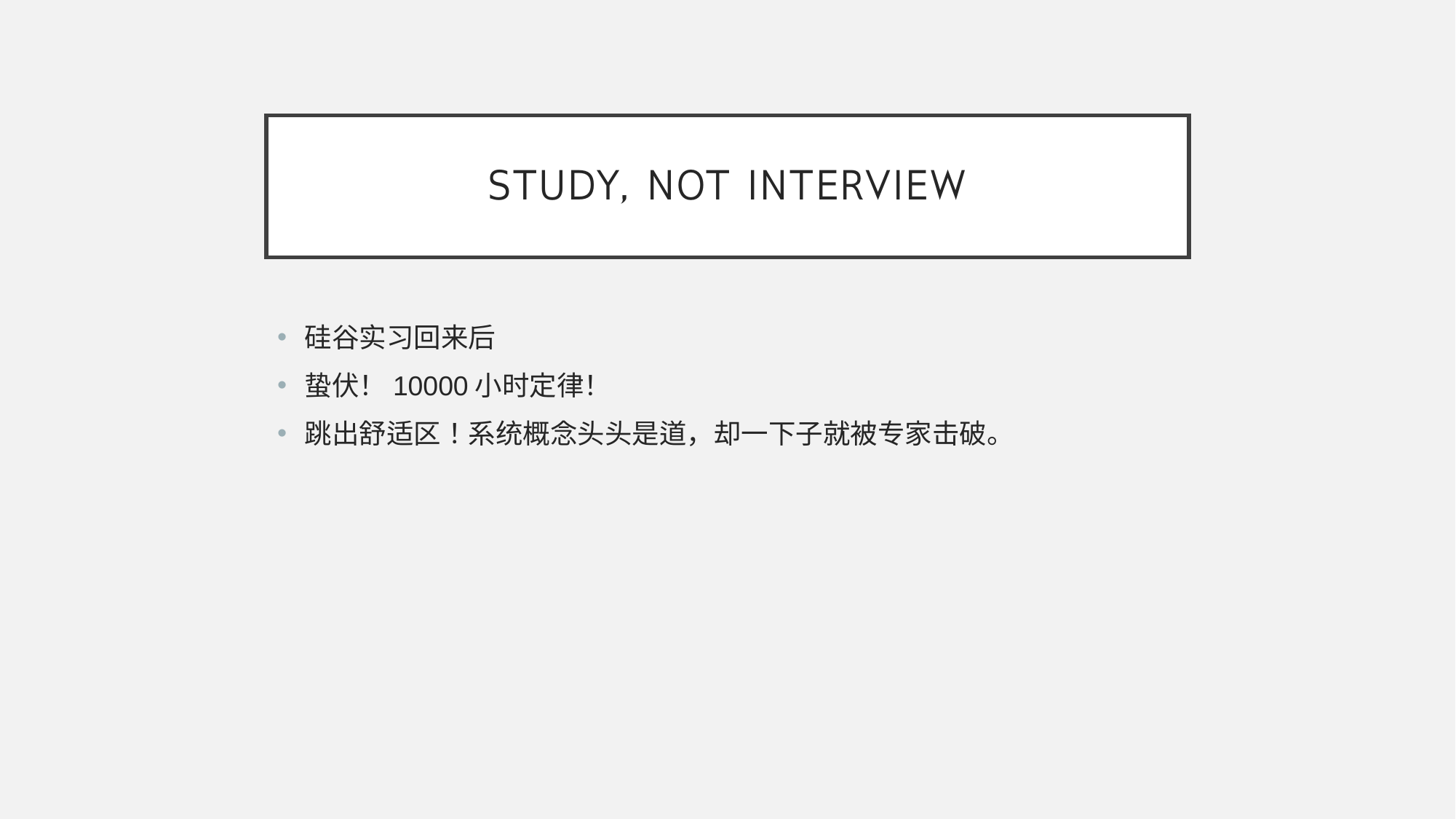

# Study, Not interview
硅谷实习回来后
蛰伏！10000小时定律！
跳出舒适区！系统概念头头是道，却一下子就被专家击破。